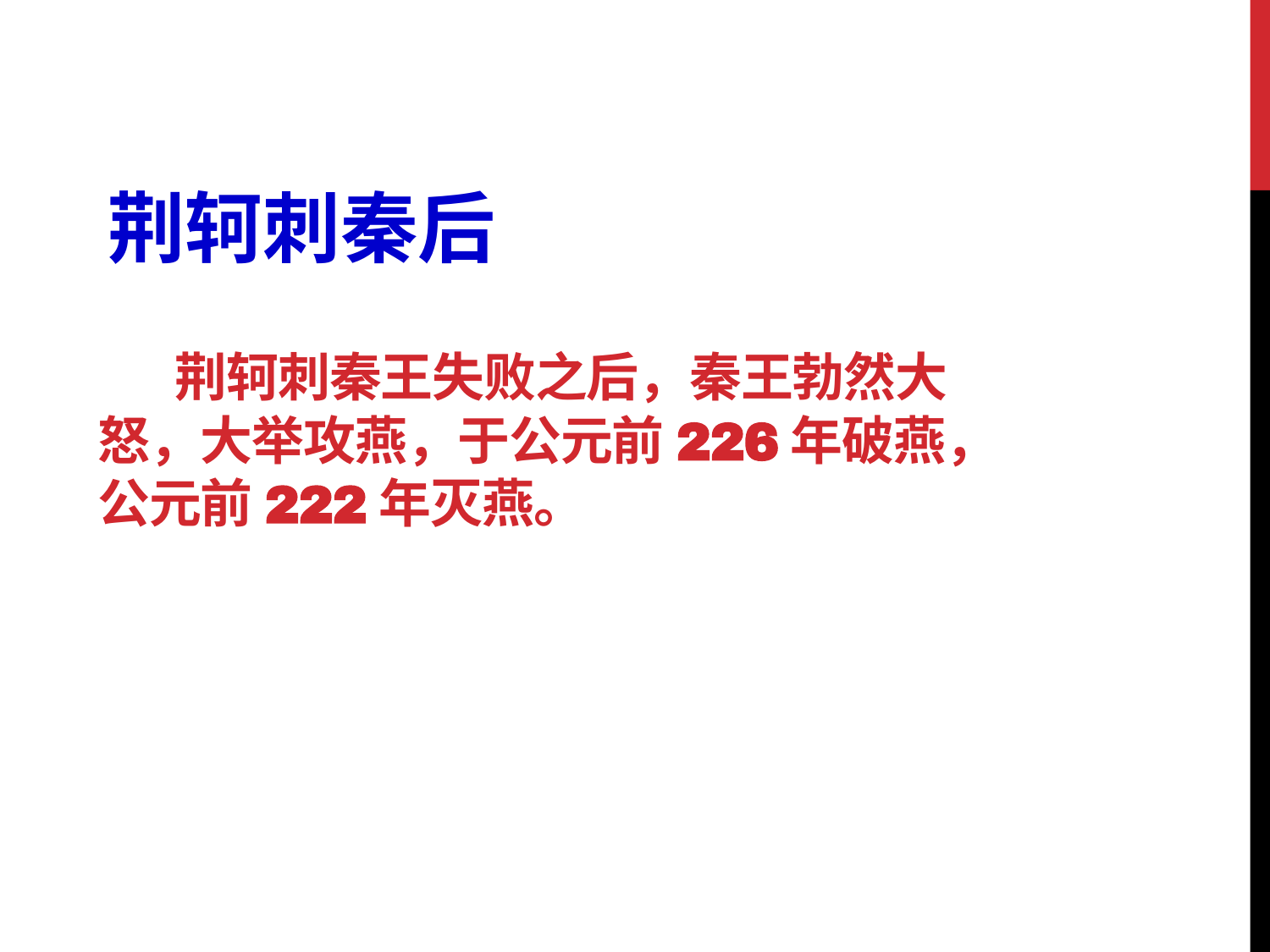

荆轲刺秦后
# 荆轲刺秦王失败之后，秦王勃然大怒，大举攻燕，于公元前226年破燕，公元前222年灭燕。